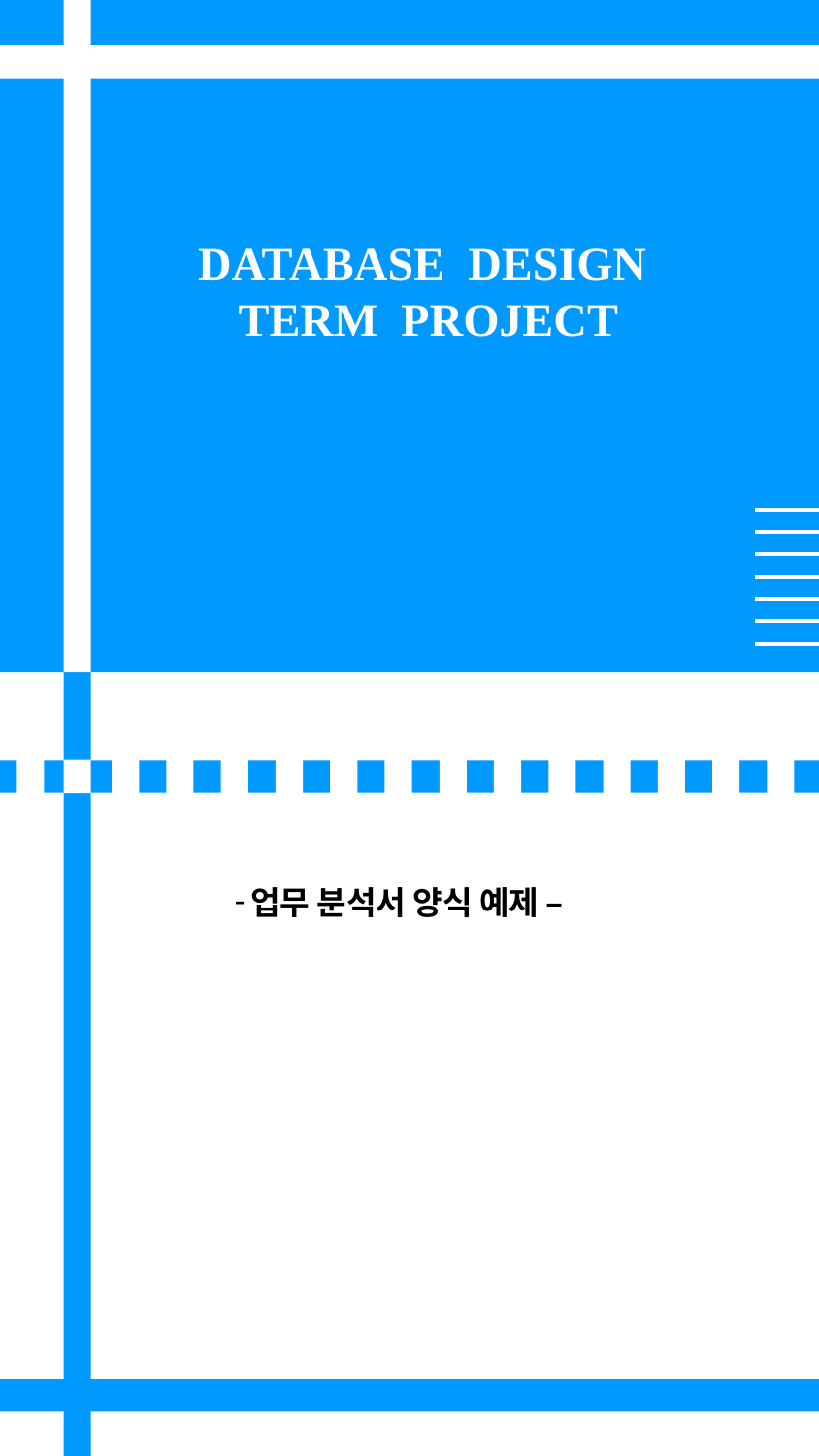

DATABASE  DESIGN
TERM  PROJECT

Corporation On The Move
 - Core competency building through diversification –

업무 분석서 양식 예제 –